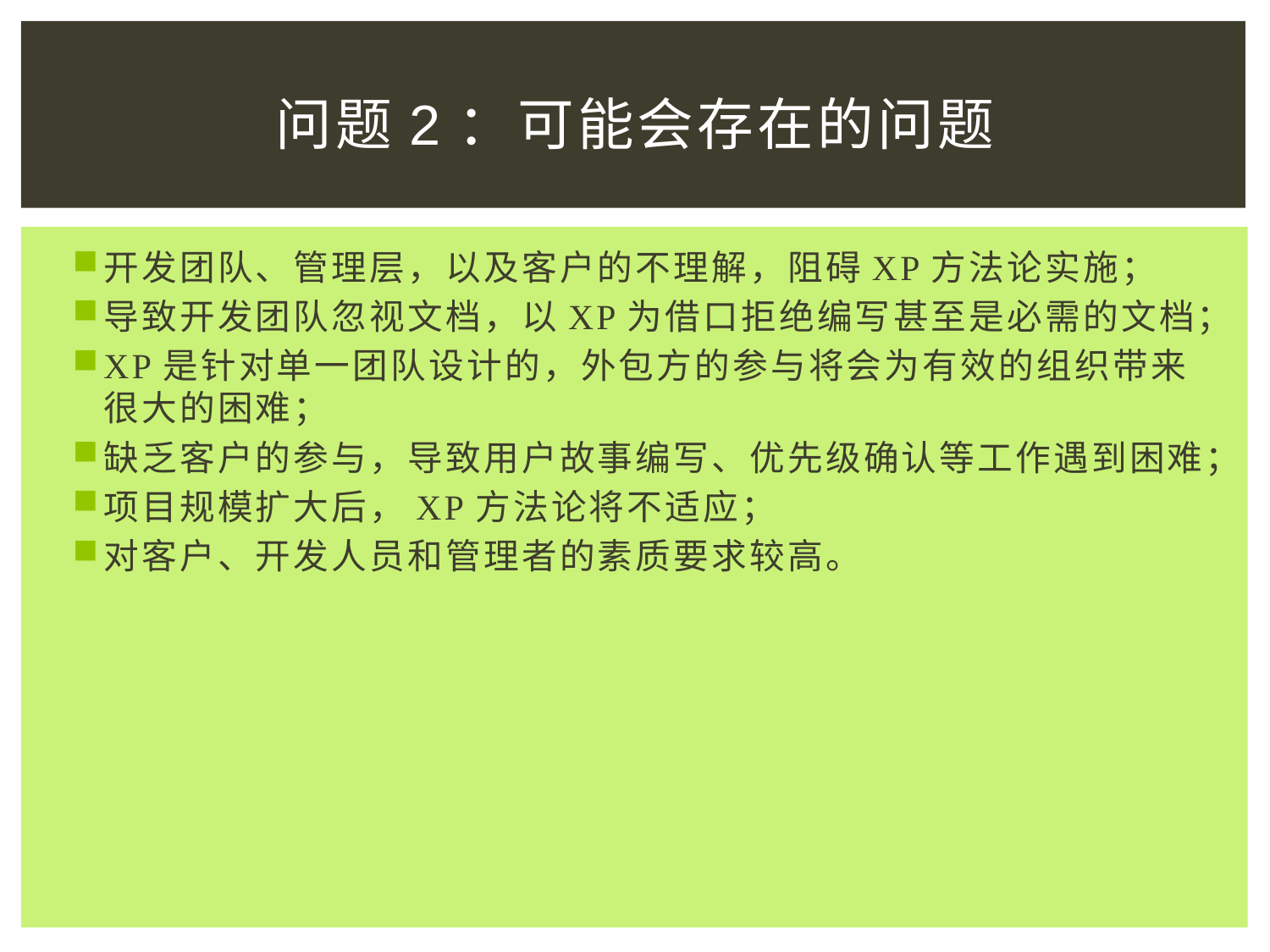

# 问题2：可能会存在的问题
开发团队、管理层，以及客户的不理解，阻碍XP方法论实施；
导致开发团队忽视文档，以XP为借口拒绝编写甚至是必需的文档；
XP是针对单一团队设计的，外包方的参与将会为有效的组织带来很大的困难；
缺乏客户的参与，导致用户故事编写、优先级确认等工作遇到困难；
项目规模扩大后，XP方法论将不适应；
对客户、开发人员和管理者的素质要求较高。